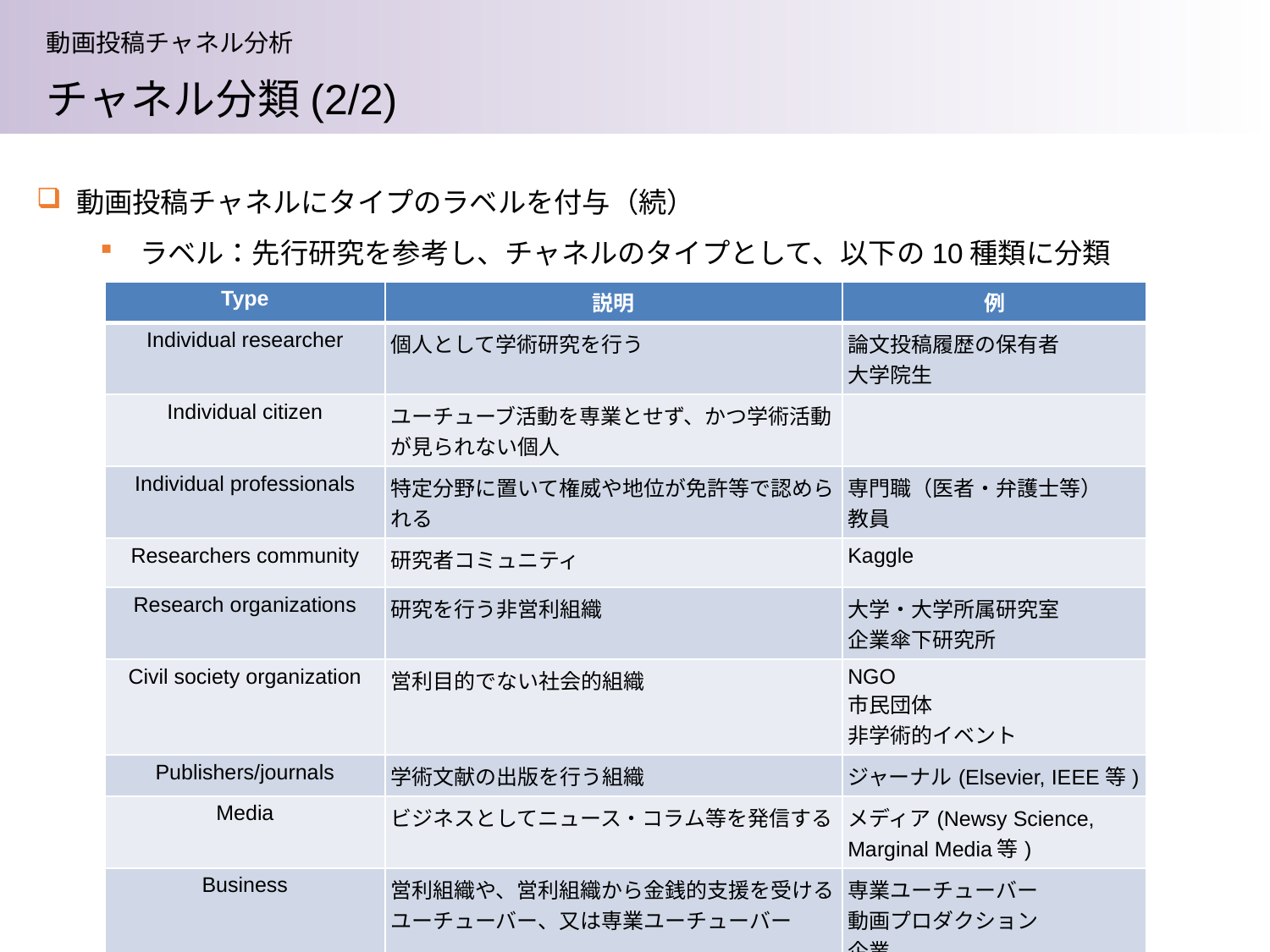

動画投稿チャネル分析
チャネル分類(2/2)
動画投稿チャネルにタイプのラベルを付与（続）
ラベル：先行研究を参考し、チャネルのタイプとして、以下の10種類に分類
| Type | 説明 | 例 |
| --- | --- | --- |
| Individual researcher | 個人として学術研究を行う | 論文投稿履歴の保有者 大学院生 |
| Individual citizen | ユーチューブ活動を専業とせず、かつ学術活動が見られない個人 |  |
| Individual professionals | 特定分野に置いて権威や地位が免許等で認められる | 専門職（医者・弁護士等） 教員 |
| Researchers community | 研究者コミュニティ | Kaggle |
| Research organizations | 研究を行う非営利組織 | 大学・大学所属研究室 企業傘下研究所 |
| Civil society organization | 営利目的でない社会的組織 | NGO 市民団体 非学術的イベント |
| Publishers/journals | 学術文献の出版を行う組織 | ジャーナル(Elsevier, IEEE等) |
| Media | ビジネスとしてニュース・コラム等を発信する | メディア(Newsy Science, Marginal Media等) |
| Business | 営利組織や、営利組織から金銭的支援を受けるユーチューバー、又は専業ユーチューバー | 専業ユーチューバー 動画プロダクション 企業 |
| Other | 身分・所属が明確でない場合 |  |